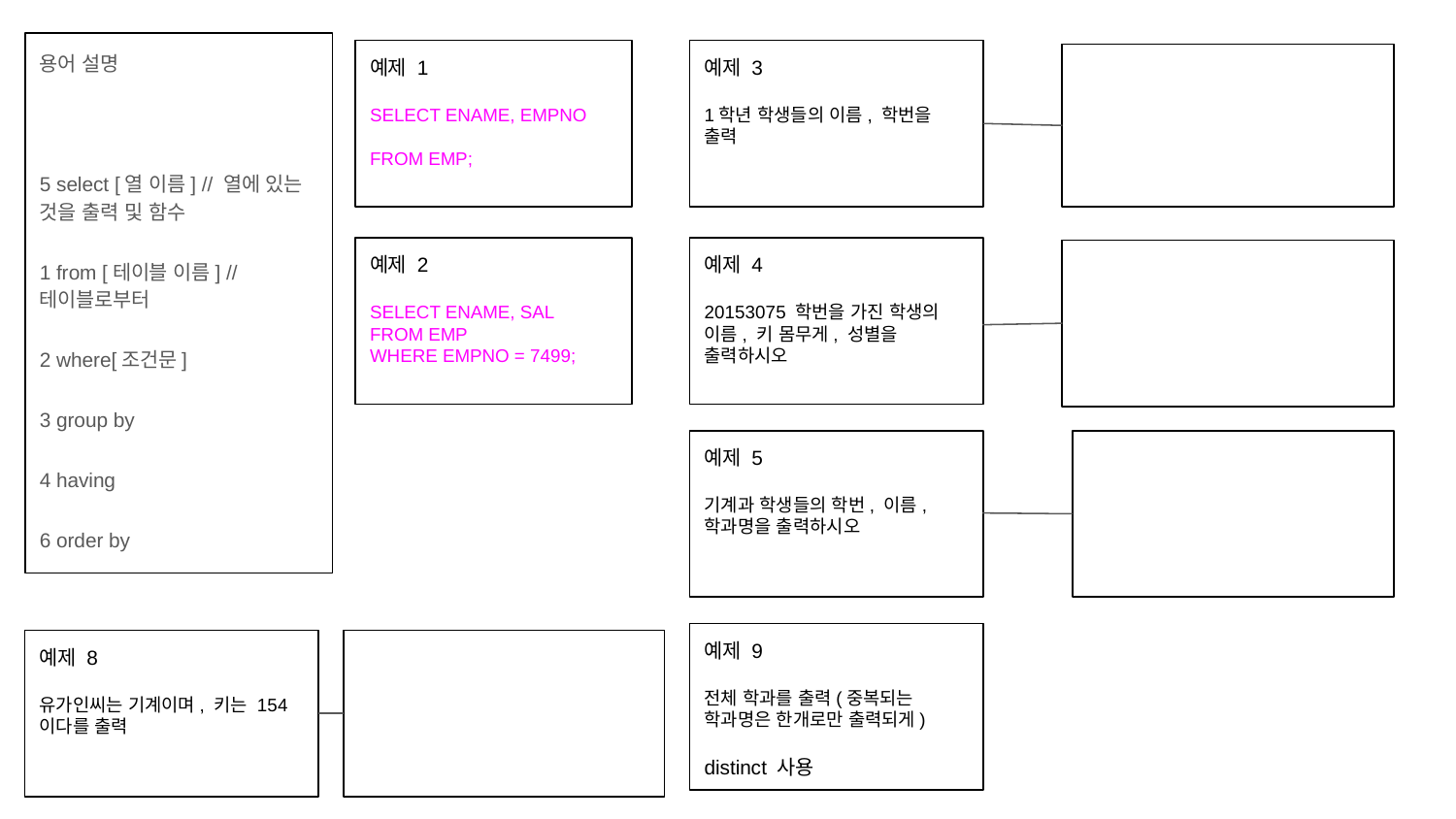

용어 설명

5 select [열 이름] // 열에 있는 것을 출력 및 함수
1 from [테이블 이름] // 테이블로부터
2 where[조건문]
3 group by
4 having
6 order by
예제 1

SELECT ENAME, EMPNO

FROM EMP;

예제 3

1학년 학생들의 이름, 학번을 출력

SELECT stu_name as 이름, stu_no as 학번
FROM STUDENT;

예제 2

SELECT ENAME, SAL
FROM EMP
WHERE EMPNO = 7499;

예제 4

20153075 학번을 가진 학생의 이름, 키 몸무게, 성별을 출력하시오

SELECT stu_name, stu_height,stu_height, stu_gender
FROM STUDENT
WHERE stu_no = 20153075;

예제 5

기계과 학생들의 학번, 이름, 학과명을 출력하시오

SELECT stu_no as 학번, stu_name as 이름, stu_dept as 학과
FROM STUDENT
WHERE stu_dept = '기계';

예제 9

전체 학과를 출력(중복되는 학과명은 한개로만 출력되게)

distinct 사용
예제 8

유가인씨는 기계이며, 키는 154이다를 출력
SELECT stu_name||'씨는 '||stu_dept||'과이며, 키는'||stu_height||'입니다.'
FROM STUDENT
WHERE STU_NAME = '유가인';